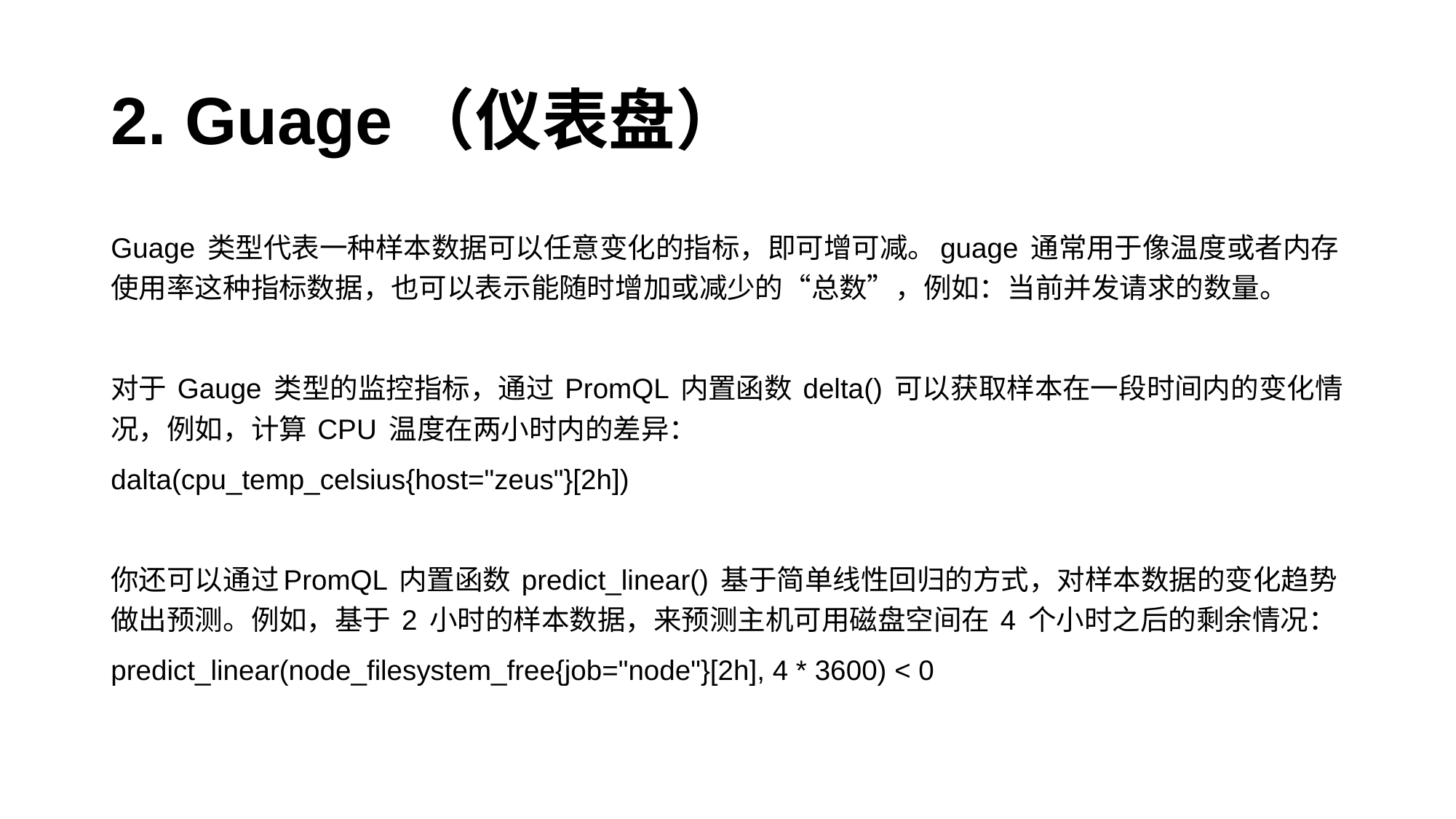

# 2. Guage（仪表盘）
Guage 类型代表一种样本数据可以任意变化的指标，即可增可减。guage 通常用于像温度或者内存使用率这种指标数据，也可以表示能随时增加或减少的“总数”，例如：当前并发请求的数量。

对于 Gauge 类型的监控指标，通过 PromQL 内置函数 delta() 可以获取样本在一段时间内的变化情况，例如，计算 CPU 温度在两小时内的差异：
dalta(cpu_temp_celsius{host="zeus"}[2h])

你还可以通过PromQL 内置函数 predict_linear() 基于简单线性回归的方式，对样本数据的变化趋势做出预测。例如，基于 2 小时的样本数据，来预测主机可用磁盘空间在 4 个小时之后的剩余情况：
predict_linear(node_filesystem_free{job="node"}[2h], 4 * 3600) < 0